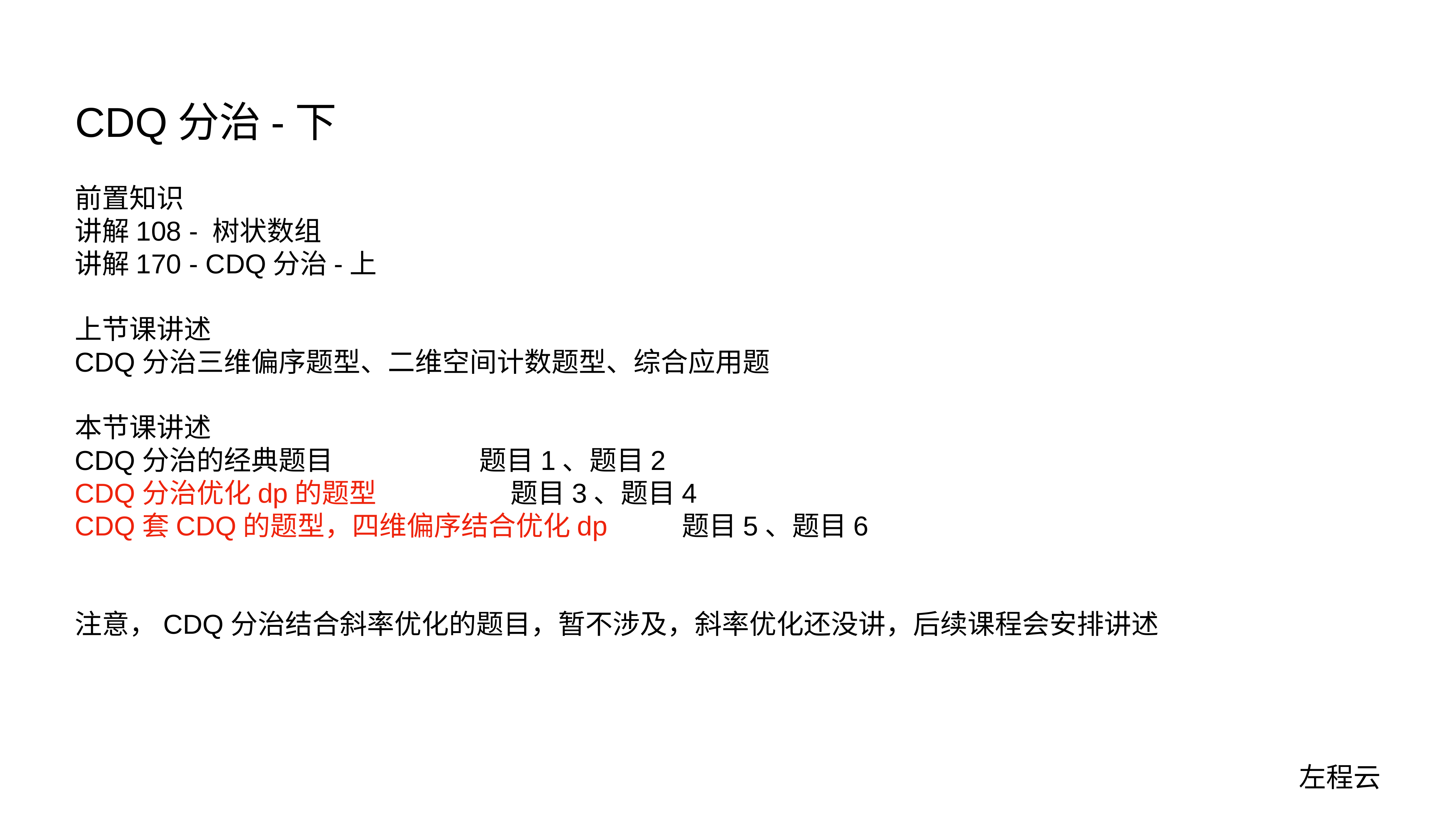

# CDQ分治-下
前置知识
讲解108 - 树状数组
讲解170 - CDQ分治-上

上节课讲述
CDQ分治三维偏序题型、二维空间计数题型、综合应用题

本节课讲述
CDQ分治的经典题目                        题目1、题目2
CDQ分治优化dp的题型                      题目3、题目4
CDQ套CDQ的题型，四维偏序结合优化dp         题目5、题目6

注意，CDQ分治结合斜率优化的题目，暂不涉及，斜率优化还没讲，后续课程会安排讲述
左程云